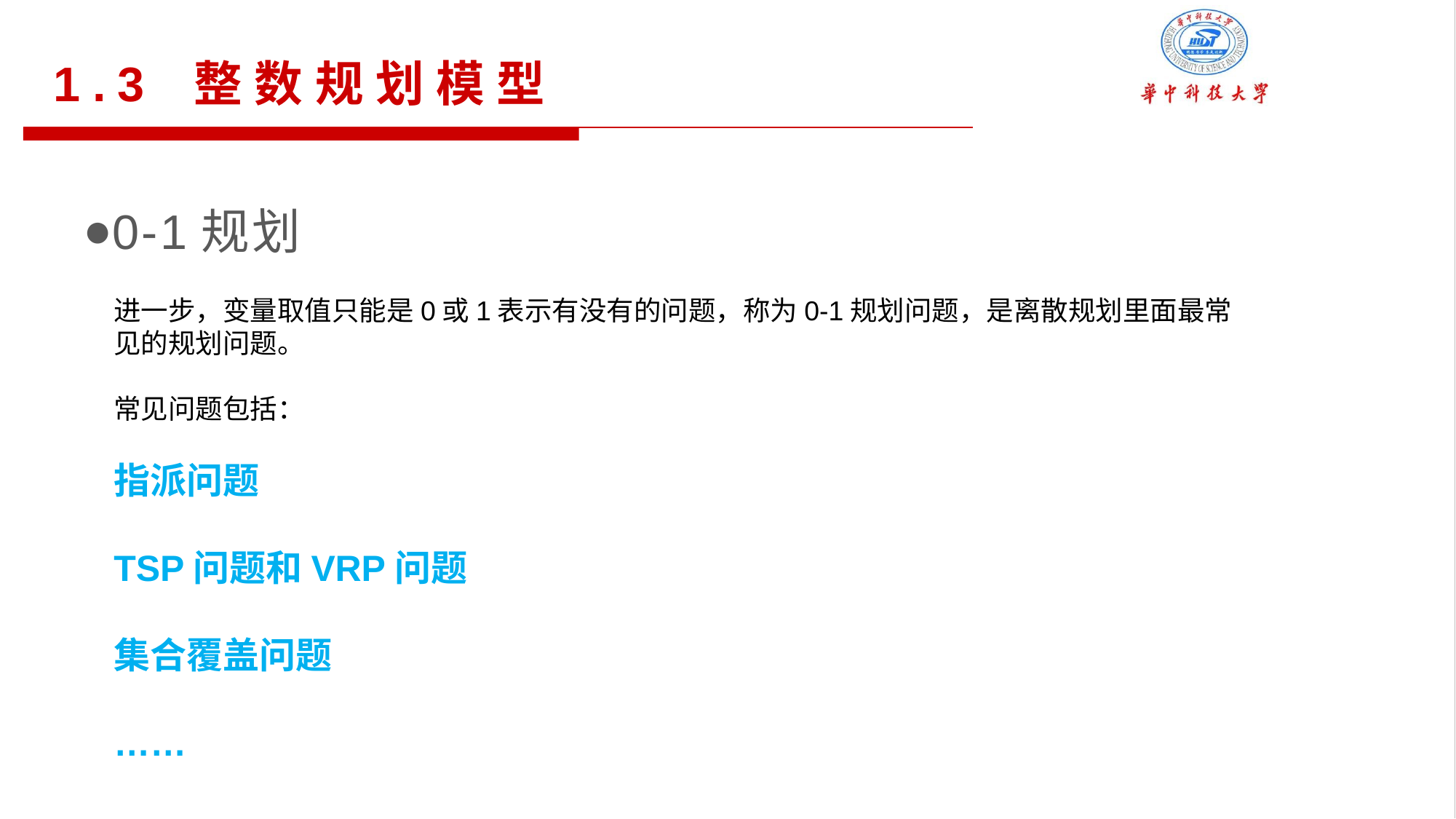

1.3 整数规划模型

0-1规划
进一步，变量取值只能是0或1表示有没有的问题，称为0-1规划问题，是离散规划里面最常见的规划问题。

常见问题包括：

指派问题

TSP问题和VRP问题

集合覆盖问题

……